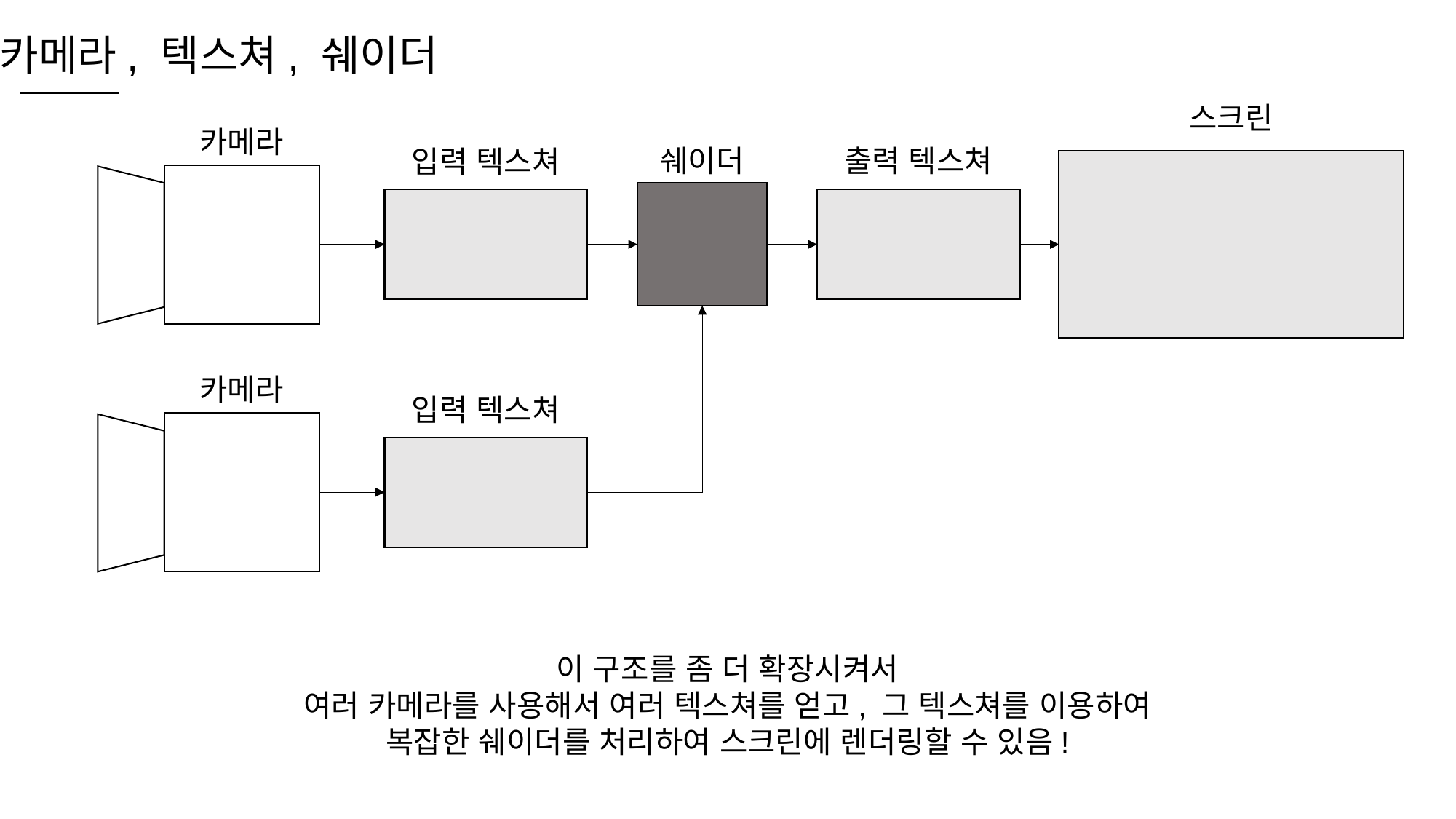

카메라, 텍스쳐, 쉐이더
스크린
카메라
쉐이더
출력 텍스쳐
입력 텍스쳐

카메라
입력 텍스쳐

이 구조를 좀 더 확장시켜서
여러 카메라를 사용해서 여러 텍스쳐를 얻고, 그 텍스쳐를 이용하여
복잡한 쉐이더를 처리하여 스크린에 렌더링할 수 있음!